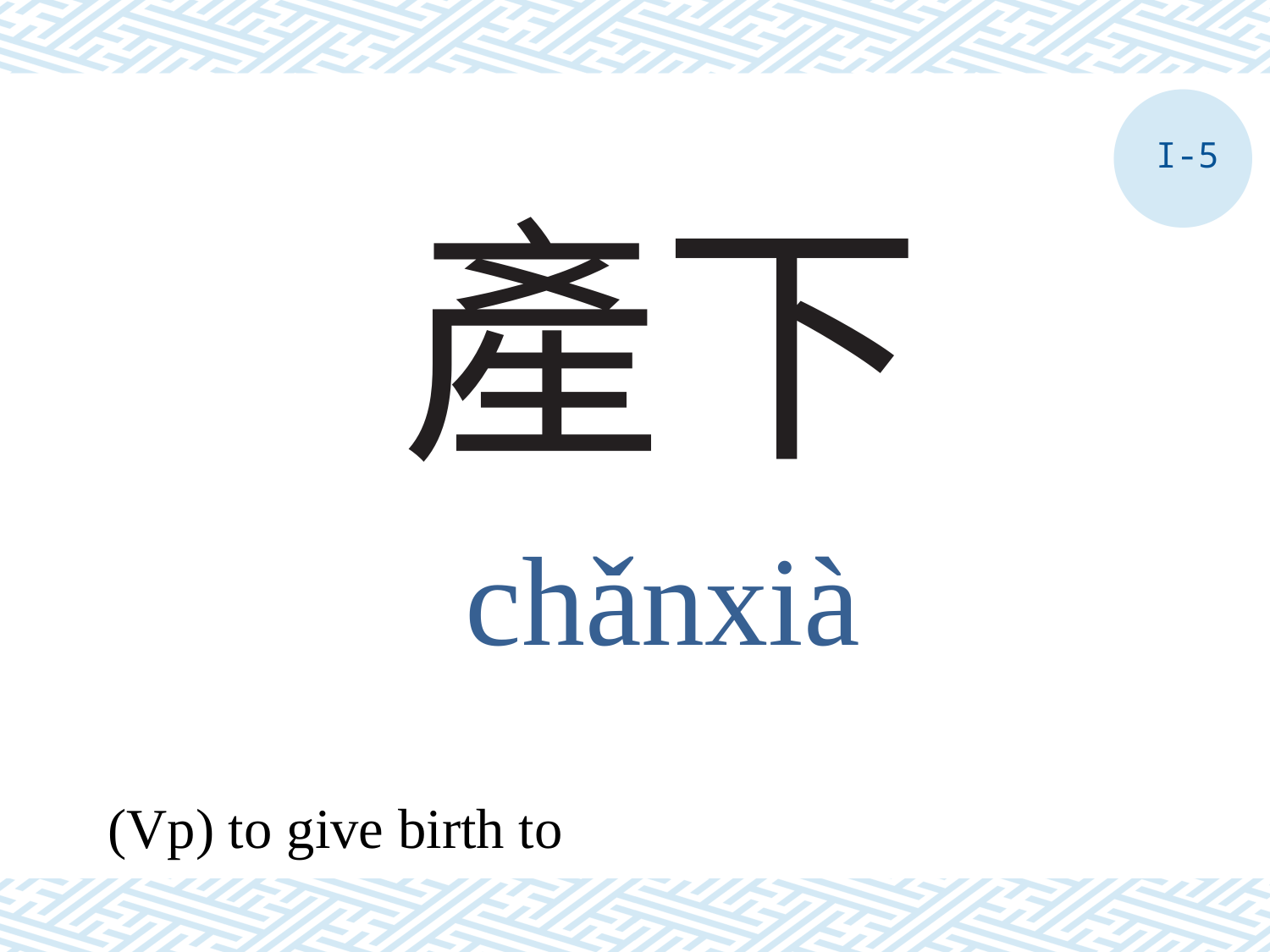

I-5

# 產下
chǎnxià
(Vp) to give birth to